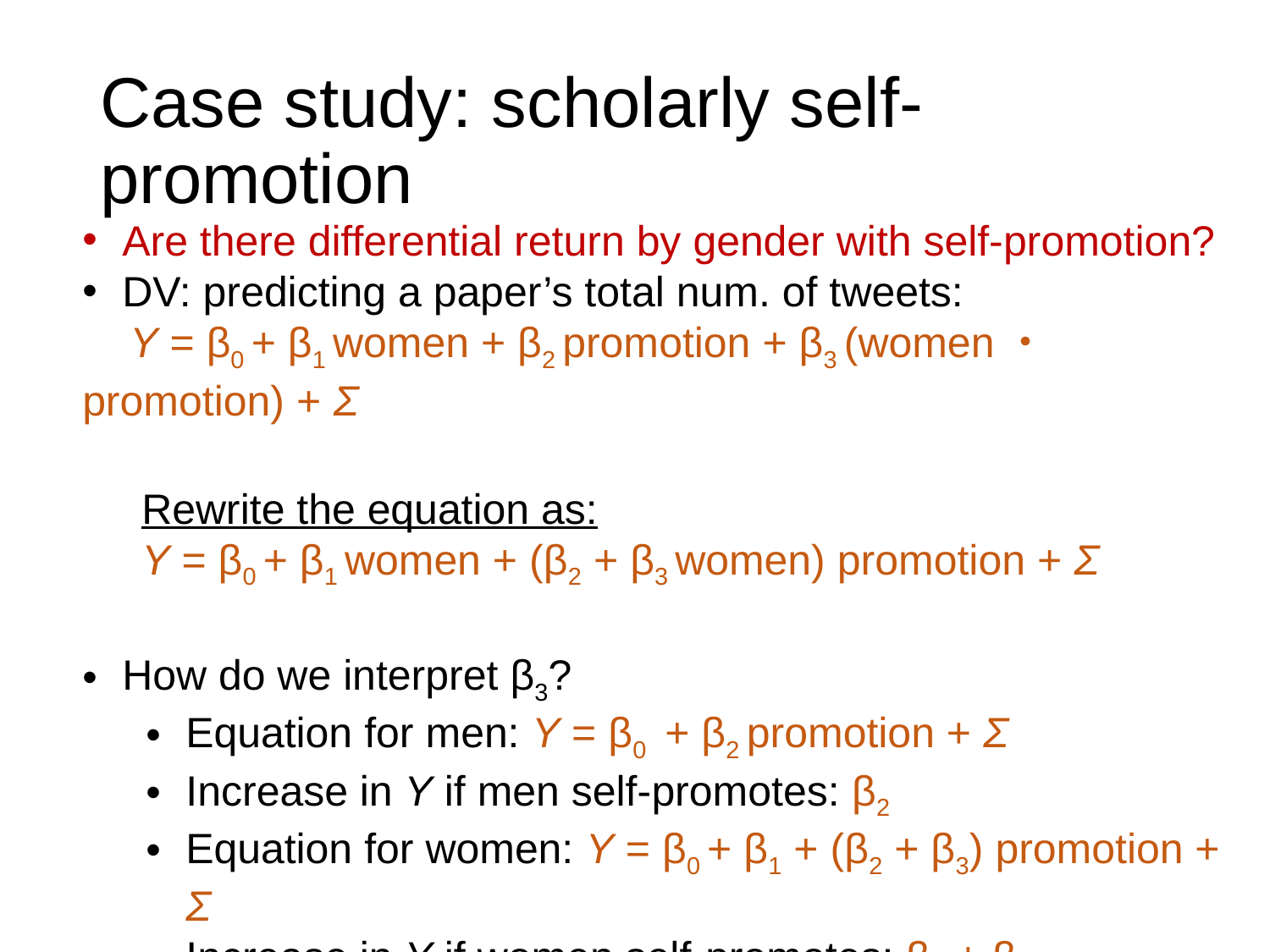

# Case study: scholarly self-promotion
Are there differential return by gender with self-promotion?
DV: predicting a paper’s total num. of tweets:
    Y = β0 + β1 women + β2 promotion + β3 (women・promotion) + Σ

     Rewrite the equation as:
     Y = β0 + β1 women + (β2 + β3 women) promotion + Σ

How do we interpret β3?
Equation for men: Y = β0  + β2 promotion + Σ
Increase in Y if men self-promotes: β2
Equation for women: Y = β0 + β1 + (β2 + β3) promotion + Σ
Increase in Y if women self-promotes: β2 + β3
β3: Women’s return on self-promotion relative to men’s